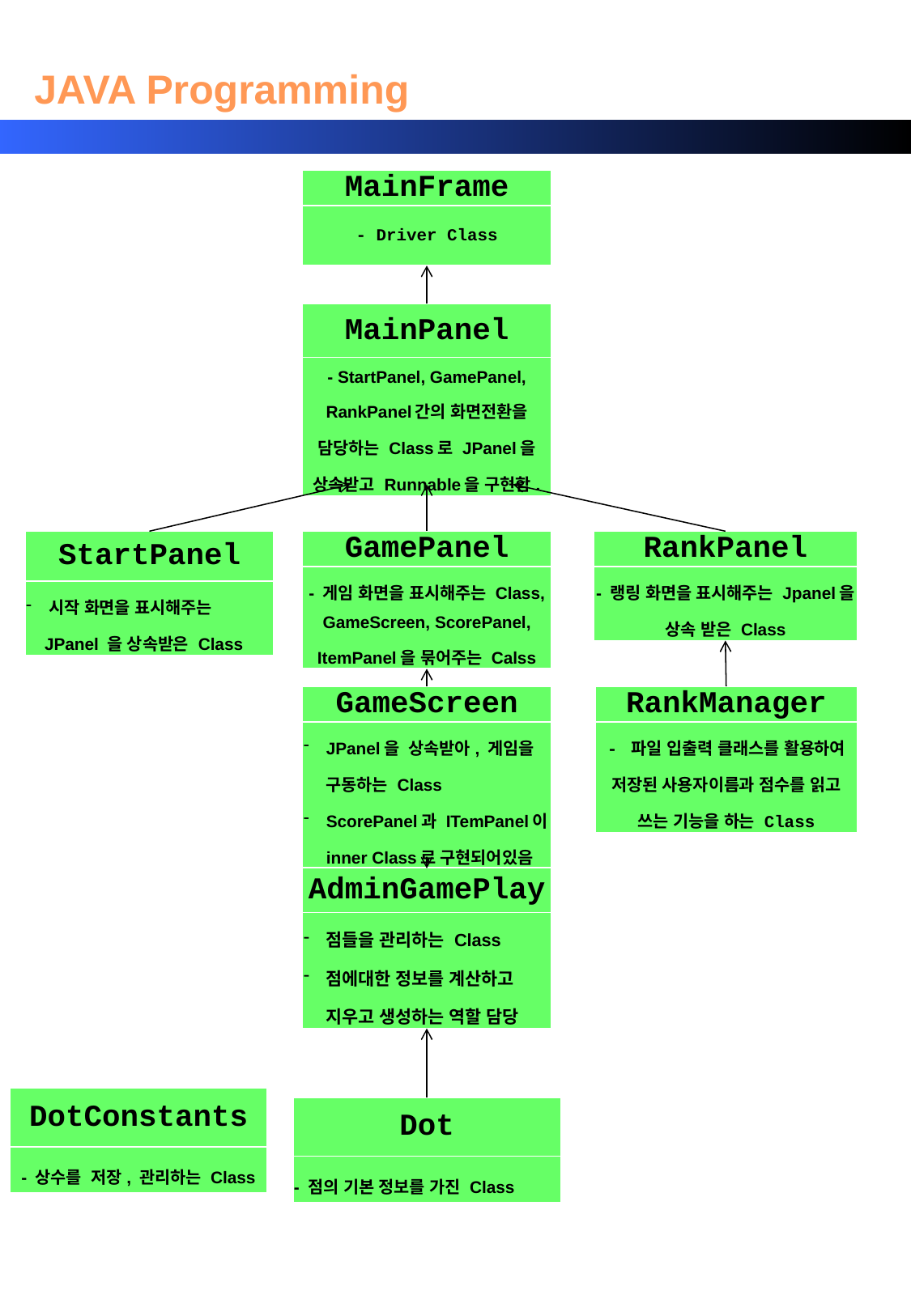

| MainFrame |
| --- |
| - Driver Class |
| MainPanel |
| --- |
| - StartPanel, GamePanel, RankPanel간의 화면전환을 담당하는 Class로 JPanel을 상속받고 Runnable을 구현함. |
| StartPanel |
| --- |
| 시작 화면을 표시해주는 JPanel 을 상속받은 Class |
| GamePanel |
| --- |
| - 게임 화면을 표시해주는 Class, GameScreen, ScorePanel, ItemPanel을 묶어주는 Calss |
| RankPanel |
| --- |
| - 랭링 화면을 표시해주는 Jpanel을 상속 받은 Class |
| GameScreen |
| --- |
| JPanel을 상속받아, 게임을 구동하는 Class ScorePanel과 ITemPanel이 inner Class로 구현되어있음 |
| RankManager |
| --- |
| - 파일 입출력 클래스를 활용하여 저장된 사용자이름과 점수를 읽고 쓰는 기능을 하는 Class |
| AdminGamePlay |
| --- |
| 점들을 관리하는 Class 점에대한 정보를 계산하고 지우고 생성하는 역할 담당 |
| DotConstants |
| --- |
| - 상수를 저장, 관리하는 Class |
| Dot |
| --- |
| - 점의 기본 정보를 가진 Class |